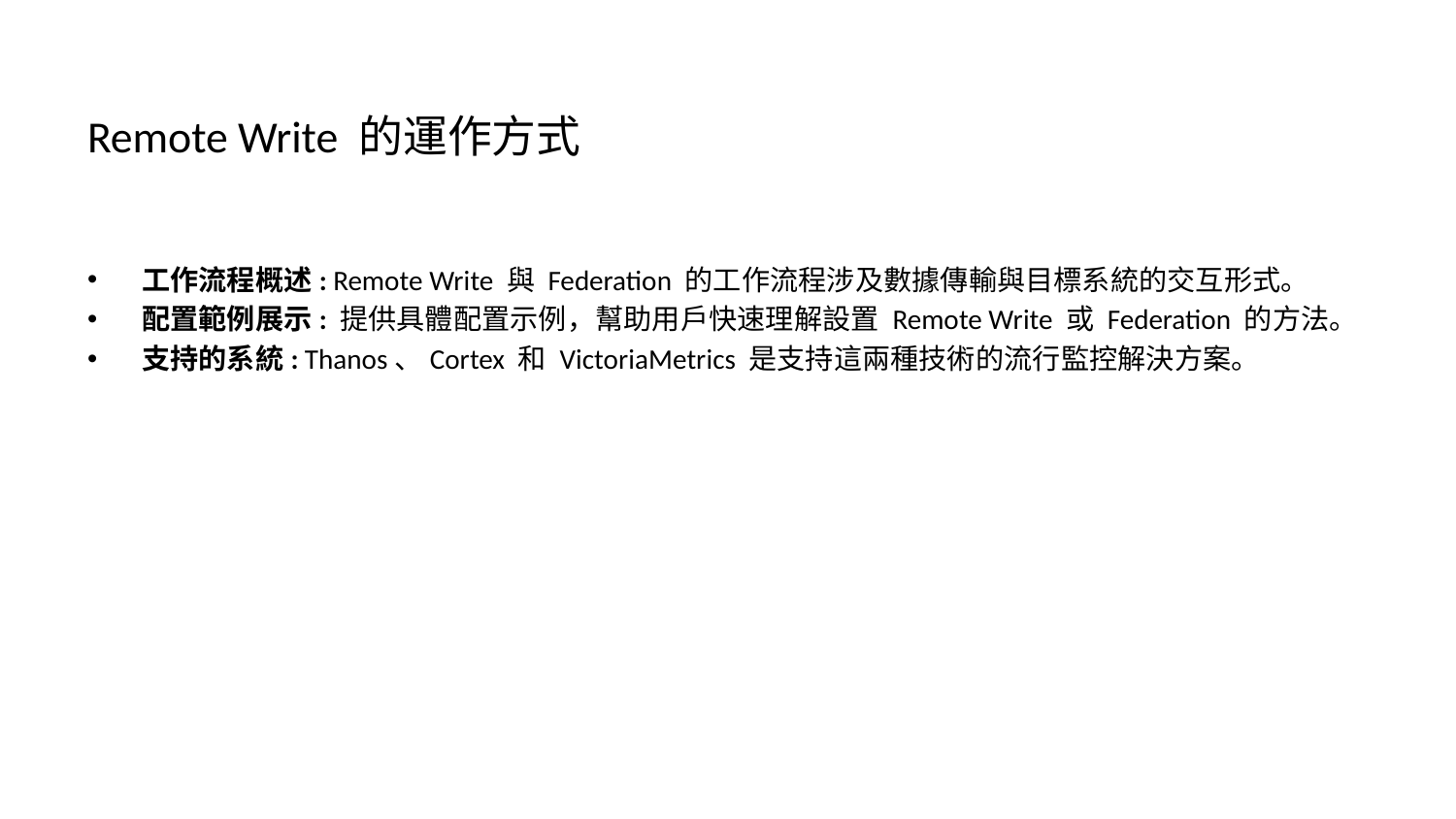

# Remote Write 的運作方式
工作流程概述: Remote Write 與 Federation 的工作流程涉及數據傳輸與目標系統的交互形式。
配置範例展示: 提供具體配置示例，幫助用戶快速理解設置 Remote Write 或 Federation 的方法。
支持的系統: Thanos、Cortex 和 VictoriaMetrics 是支持這兩種技術的流行監控解決方案。